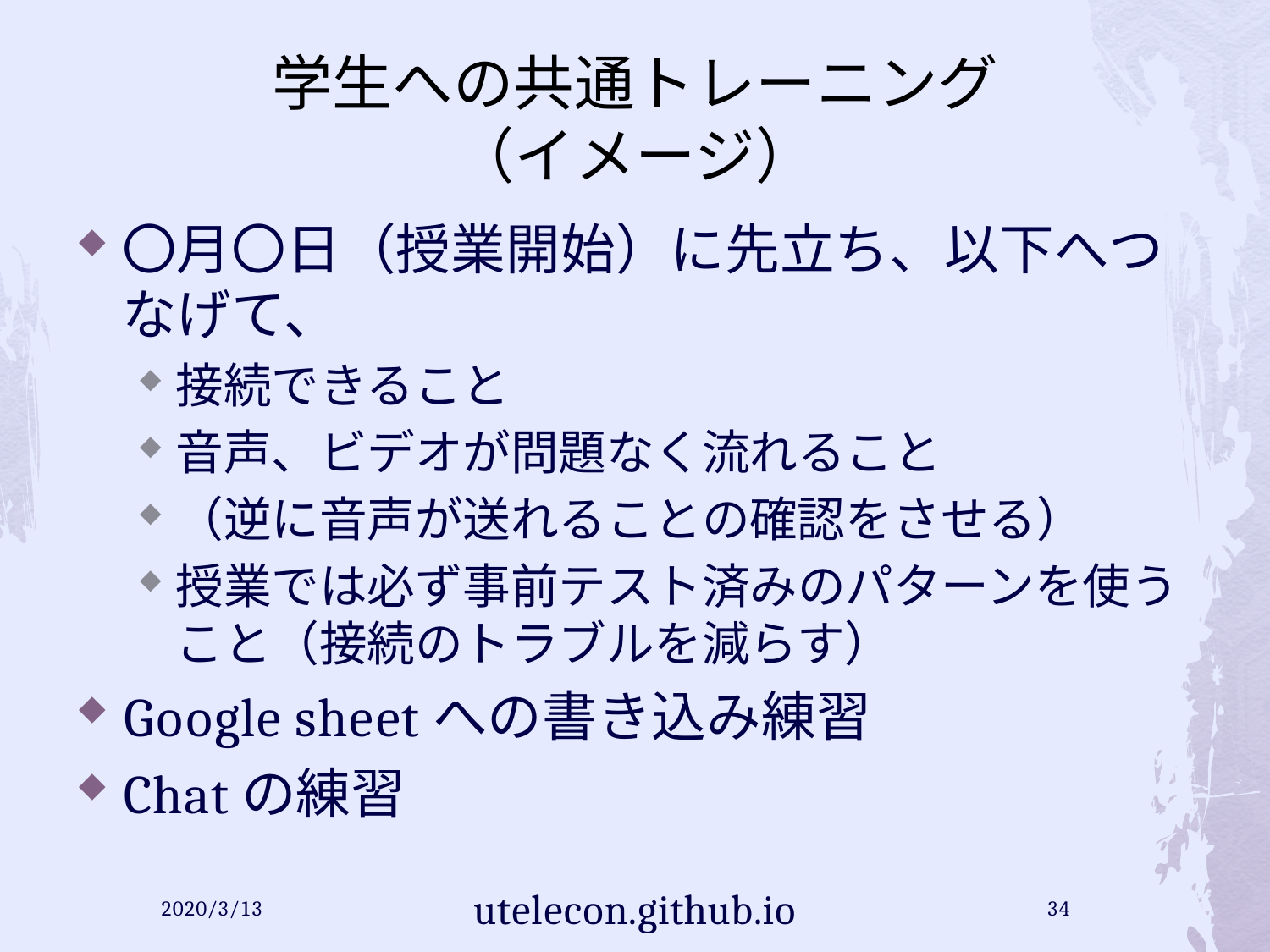

# 学生への共通トレーニング （イメージ）
〇月〇日（授業開始）に先立ち、以下へつなげて、
接続できること
音声、ビデオが問題なく流れること
（逆に音声が送れることの確認をさせる）
授業では必ず事前テスト済みのパターンを使うこと（接続のトラブルを減らす）
Google sheetへの書き込み練習
Chatの練習
2020/3/13
utelecon.github.io
34